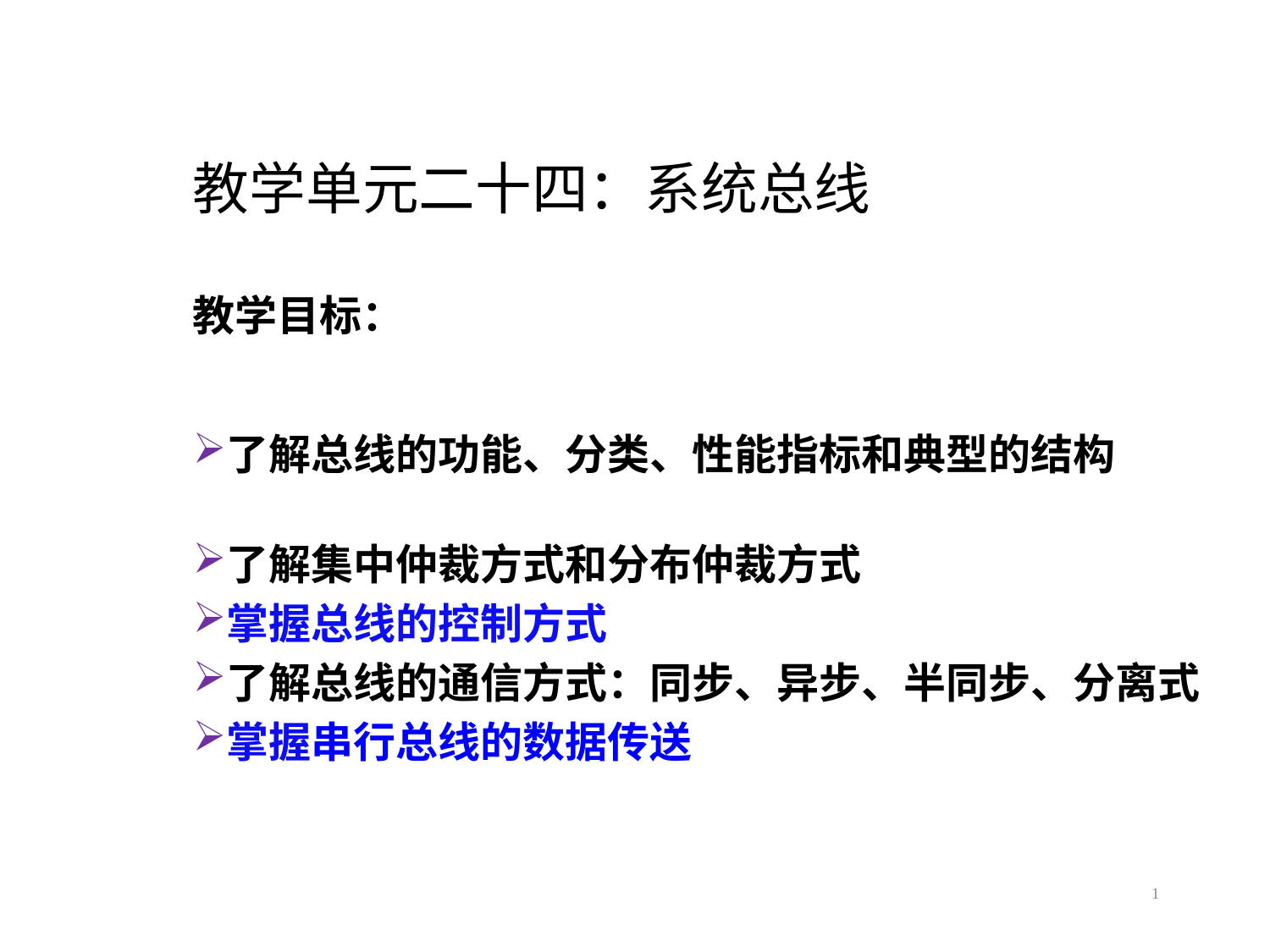

教学单元二十四：系统总线

教学目标：
了解总线的功能、分类、性能指标和典型的结构

了解集中仲裁方式和分布仲裁方式
掌握总线的控制方式
了解总线的通信方式：同步、异步、半同步、分离式
掌握串行总线的数据传送

1